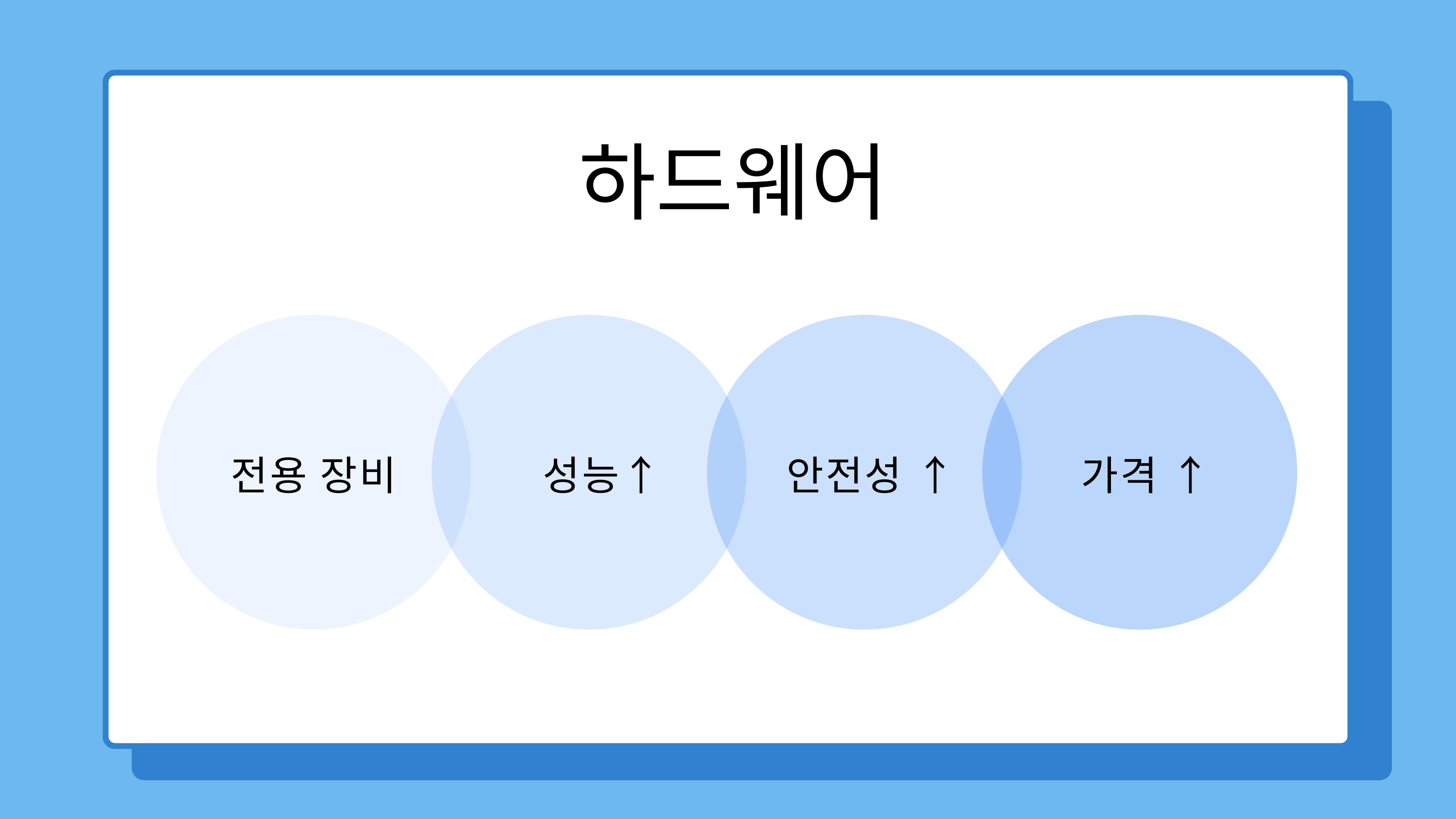

하드웨어

전용 장비
성능↑
안전성 ↑
가격 ↑